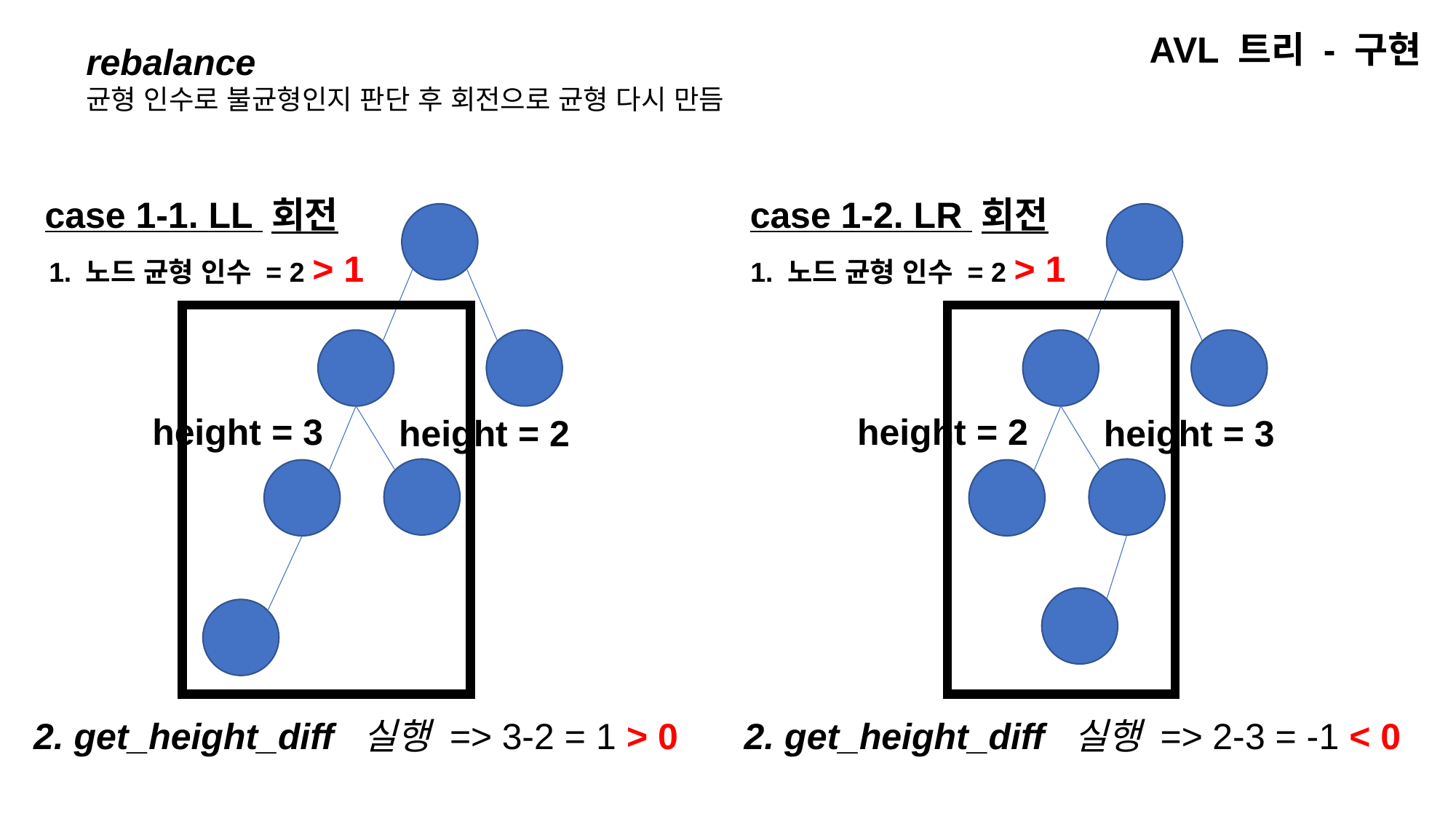

AVL 트리 - 구현
rebalance
균형 인수로 불균형인지 판단 후 회전으로 균형 다시 만듬
case 1-1. LL 회전
case 1-2. LR 회전

1. 노드 균형 인수 = 2 > 1
1. 노드 균형 인수 = 2 > 1

height = 3
height = 2
height = 2
height = 3

2. get_height_diff  실행 => 3-2 = 1 > 0
2. get_height_diff  실행 => 2-3 = -1 < 0